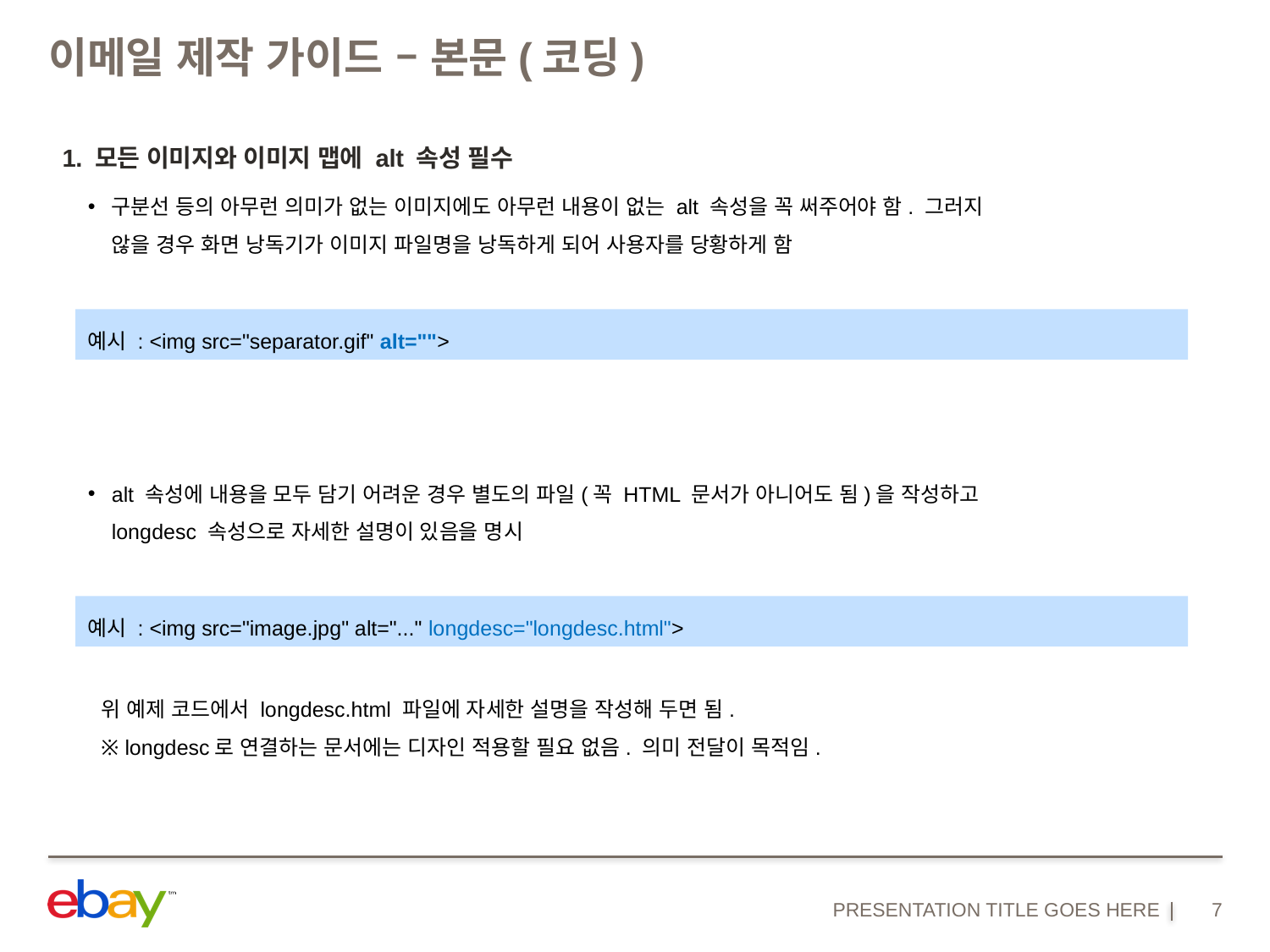

# 이메일 제작 가이드 – 본문(코딩)
1. 모든 이미지와 이미지 맵에 alt 속성 필수
구분선 등의 아무런 의미가 없는 이미지에도 아무런 내용이 없는 alt 속성을 꼭 써주어야 함. 그러지 않을 경우 화면 낭독기가 이미지 파일명을 낭독하게 되어 사용자를 당황하게 함
예시 : <img src="separator.gif" alt="">
alt 속성에 내용을 모두 담기 어려운 경우 별도의 파일(꼭 HTML 문서가 아니어도 됨)을 작성하고 longdesc 속성으로 자세한 설명이 있음을 명시
예시 : <img src="image.jpg" alt="..." longdesc="longdesc.html">
위 예제 코드에서 longdesc.html 파일에 자세한 설명을 작성해 두면 됨.
※ longdesc로 연결하는 문서에는 디자인 적용할 필요 없음. 의미 전달이 목적임.
PRESENTATION TITLE GOES HERE
7